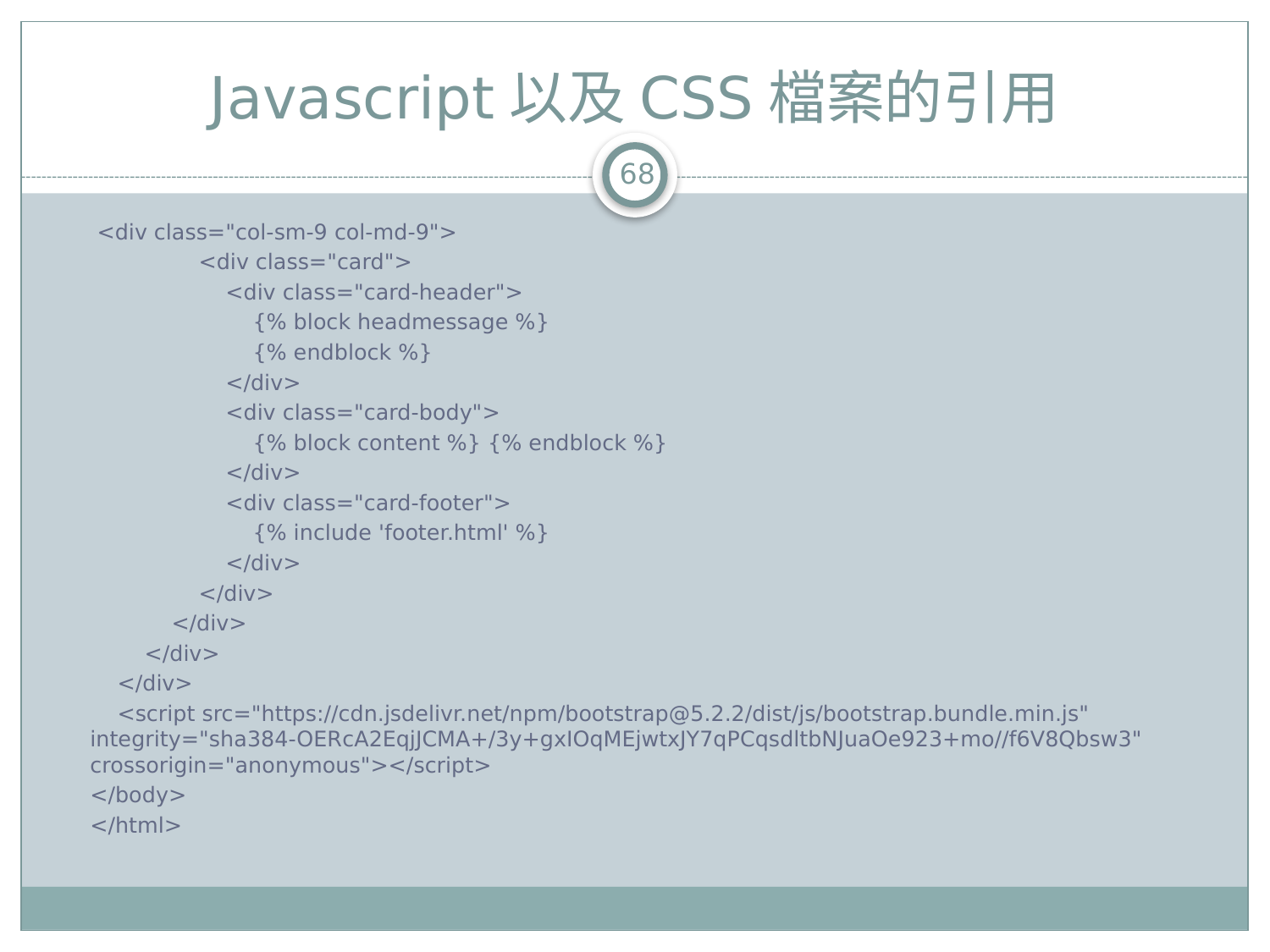

# Javascript以及CSS檔案的引用
68
 <div class="col-sm-9 col-md-9">
                <div class="card">
                    <div class="card-header">
                        {% block headmessage %}
                        {% endblock %}
                    </div>
                    <div class="card-body">
                        {% block content %} {% endblock %}
                    </div>
                    <div class="card-footer">
                        {% include 'footer.html' %}
                    </div>
                </div>
            </div>
        </div>
    </div>
    <script src="https://cdn.jsdelivr.net/npm/bootstrap@5.2.2/dist/js/bootstrap.bundle.min.js" integrity="sha384-OERcA2EqjJCMA+/3y+gxIOqMEjwtxJY7qPCqsdltbNJuaOe923+mo//f6V8Qbsw3" crossorigin="anonymous"></script>
</body>
</html>